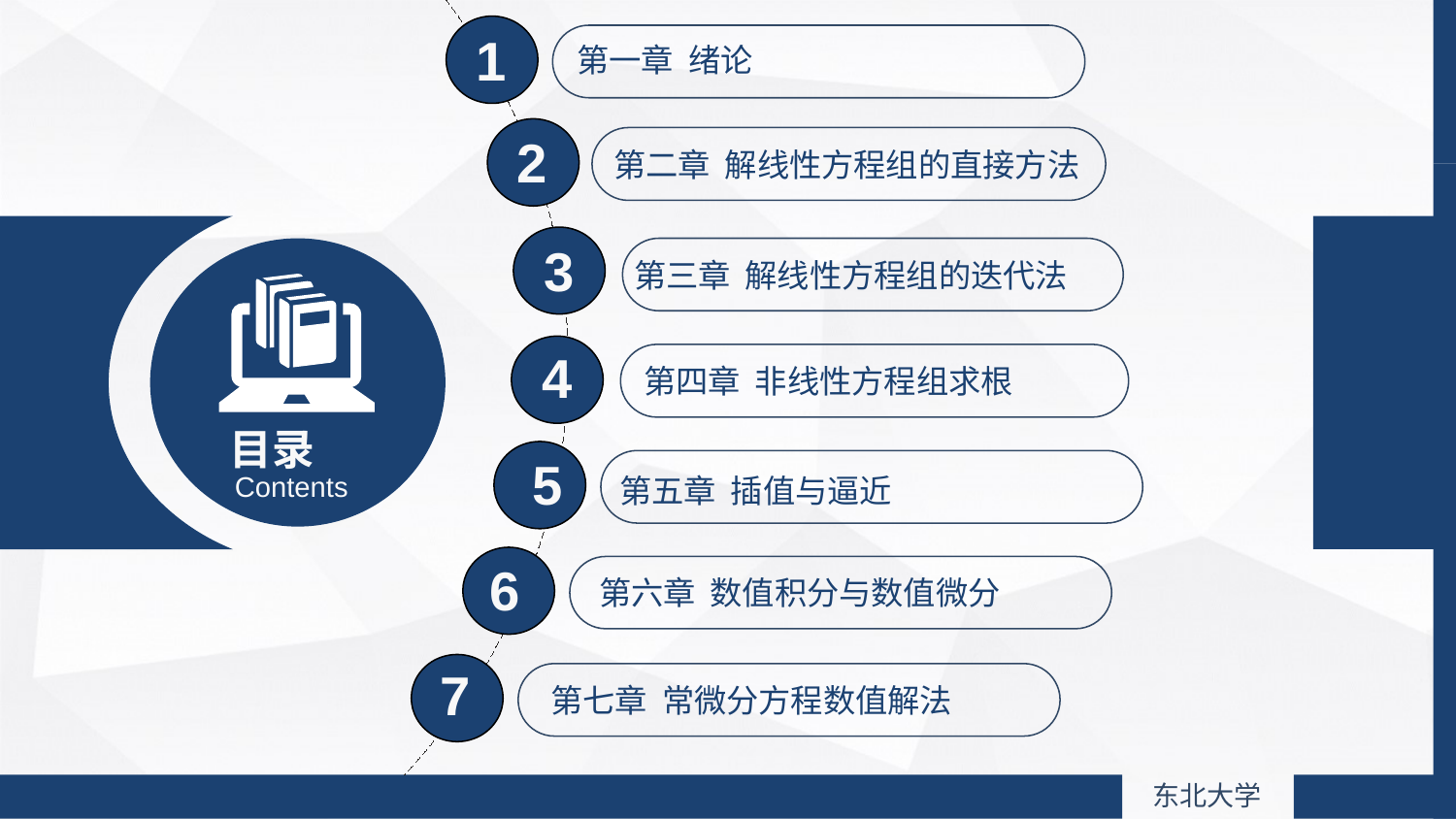

1

第一章  绪论

2

3

第三章  解线性方程组的迭代法

4

第四章  非线性方程组求根

5

第五章  插值与逼近

6

第六章  数值积分与数值微分

7

第七章  常微分方程数值解法
第二章  解线性方程组的直接方法

目录
Contents